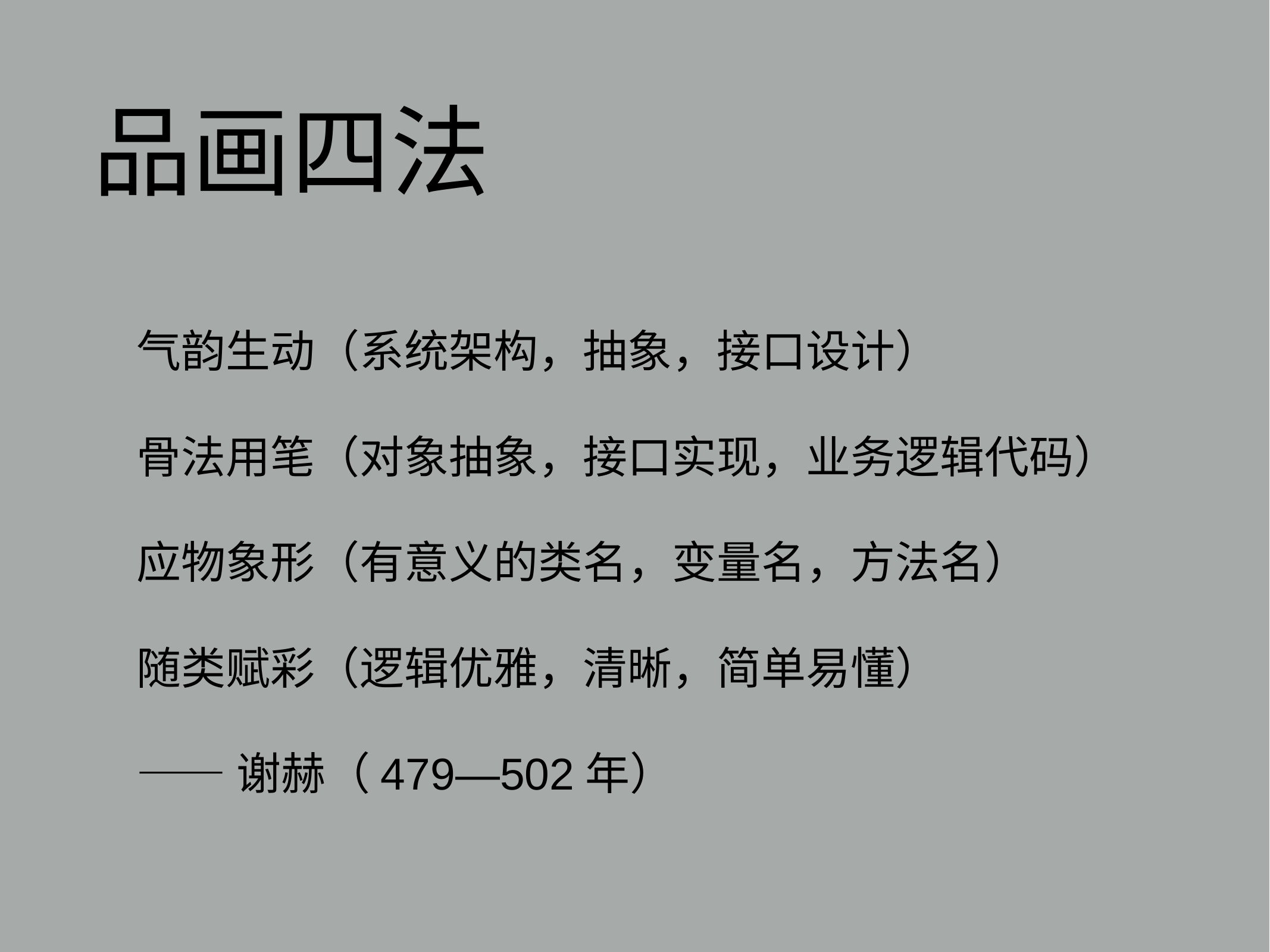

# 品画四法
气韵生动（系统架构，抽象，接口设计）
骨法用笔（对象抽象，接口实现，业务逻辑代码）
应物象形（有意义的类名，变量名，方法名）
随类赋彩（逻辑优雅，清晰，简单易懂）
——谢赫（479—502年）